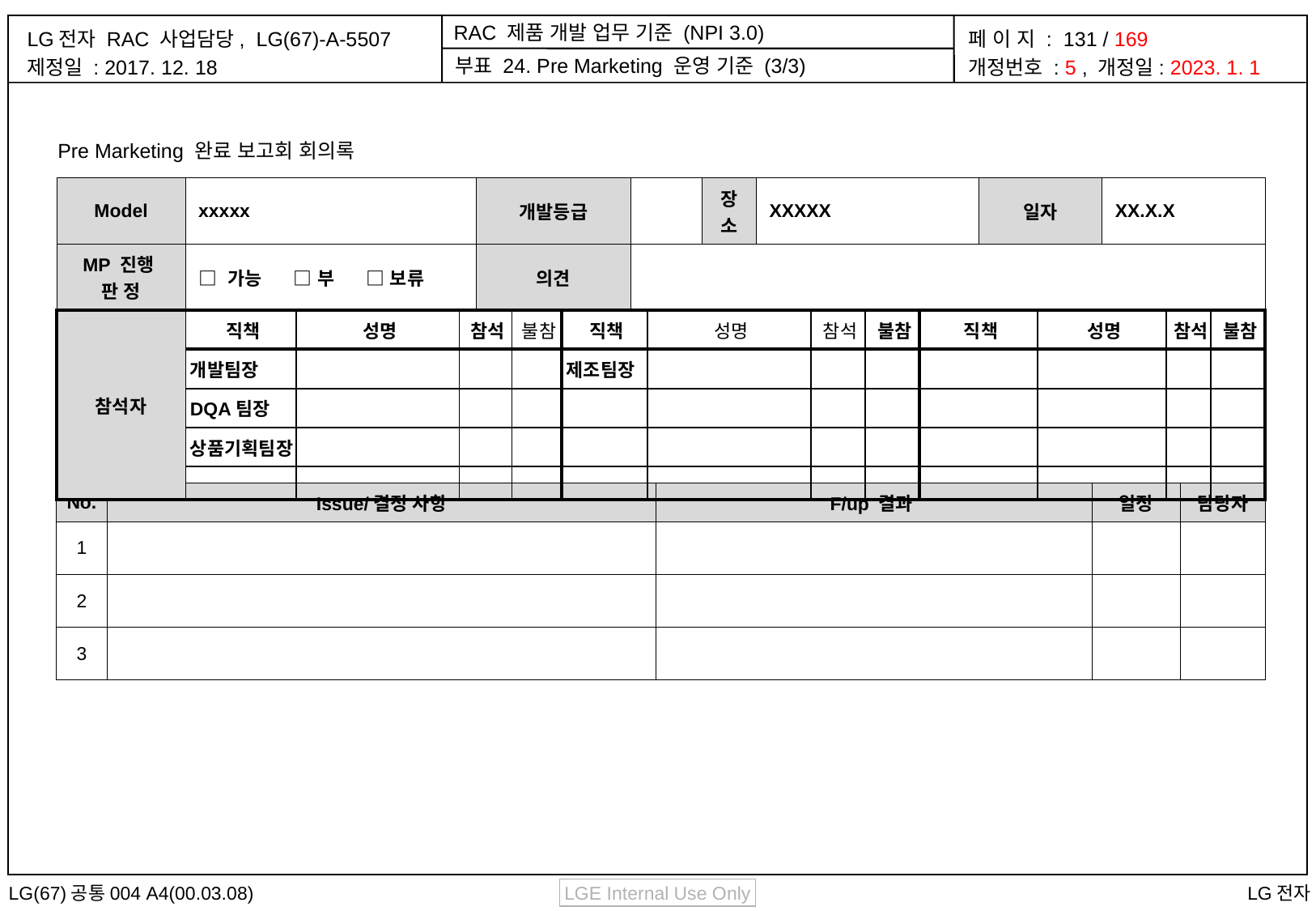

부표 24. Pre Marketing 운영 기준 (3/3)
Pre Marketing 완료 보고회 회의록
| Model | xxxxx |  |  | 개발등급 |  |  |  |  | 장소 | XXXXX |  |  |  | 일자 |  | XX.X.X |  |  |
| --- | --- | --- | --- | --- | --- | --- | --- | --- | --- | --- | --- | --- | --- | --- | --- | --- | --- | --- |
| MP 진행 판 정 | □ 가능 □ 부 □ 보류 |  |  | 의견 |  |  |  |  |  |  |  |  |  |  |  |  |  |  |
| 참석자 | 직책 | 성명 | 참석 |  | 불참 | 직책 |  | 성명 |  |  | 참석 | 불참 | 직책 |  | 성명 |  | 참석 | 불참 |
|  | 개발팀장 |  |  |  |  | 제조팀장 |  |  |  |  |  |  |  |  |  |  |  |  |
|  | DQA팀장 |  |  |  |  |  |  |  |  |  |  |  |  |  |  |  |  |  |
|  | 상품기획팀장 |  |  |  |  |  |  |  |  |  |  |  |  |  |  |  |  |  |
|  |  |  |  |  |  |  |  |  |  |  |  |  |  |  |  |  |  |  |
| No. | Issue/결정 사항 | F/up 결과 | 일정 | 담당자 |
| --- | --- | --- | --- | --- |
| 1 |  |  |  |  |
| 2 |  |  |  |  |
| 3 |  |  |  |  |